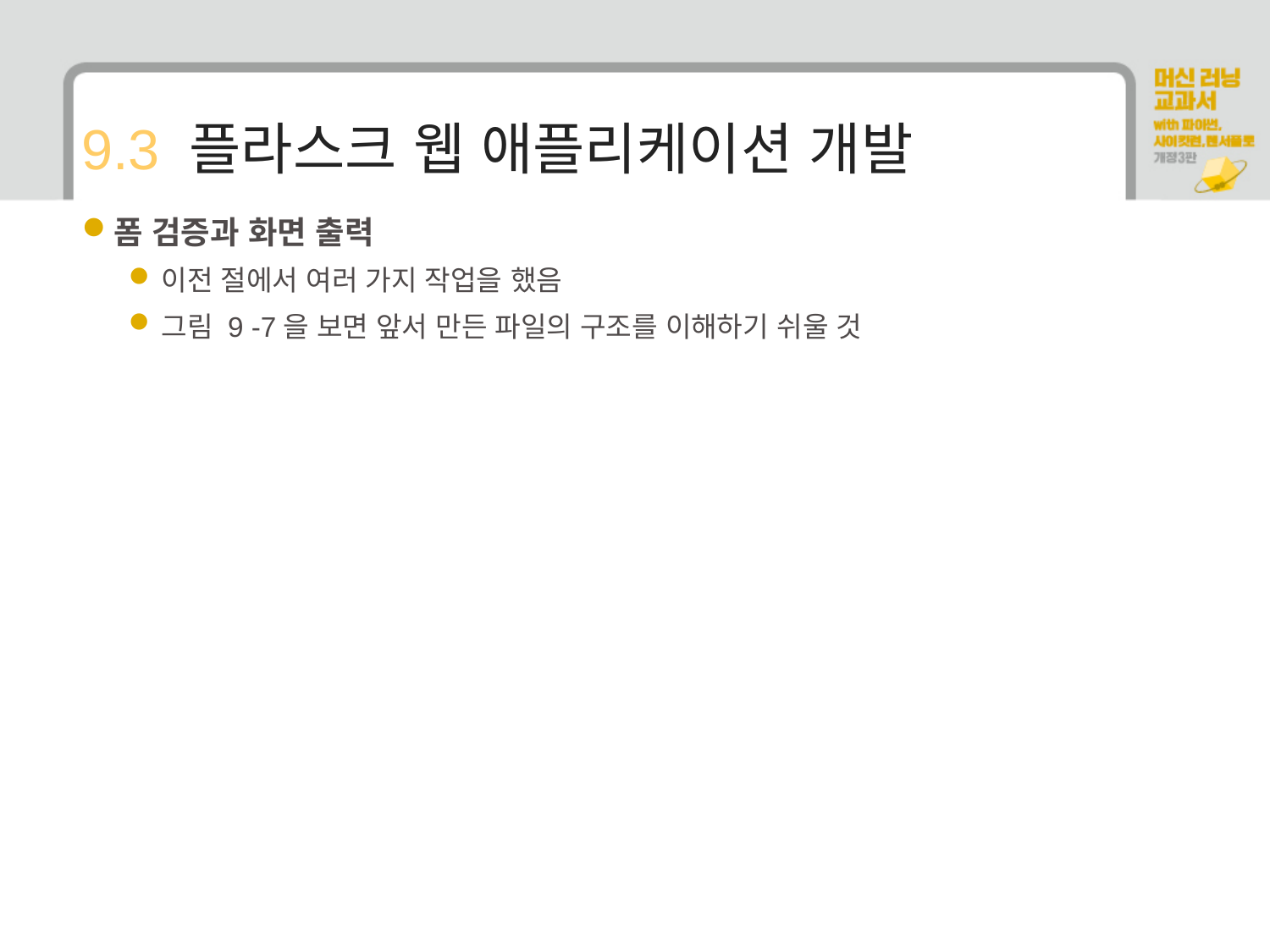

# 9.3 플라스크 웹 애플리케이션 개발
폼 검증과 화면 출력
이전 절에서 여러 가지 작업을 했음
그림 9 -7을 보면 앞서 만든 파일의 구조를 이해하기 쉬울 것